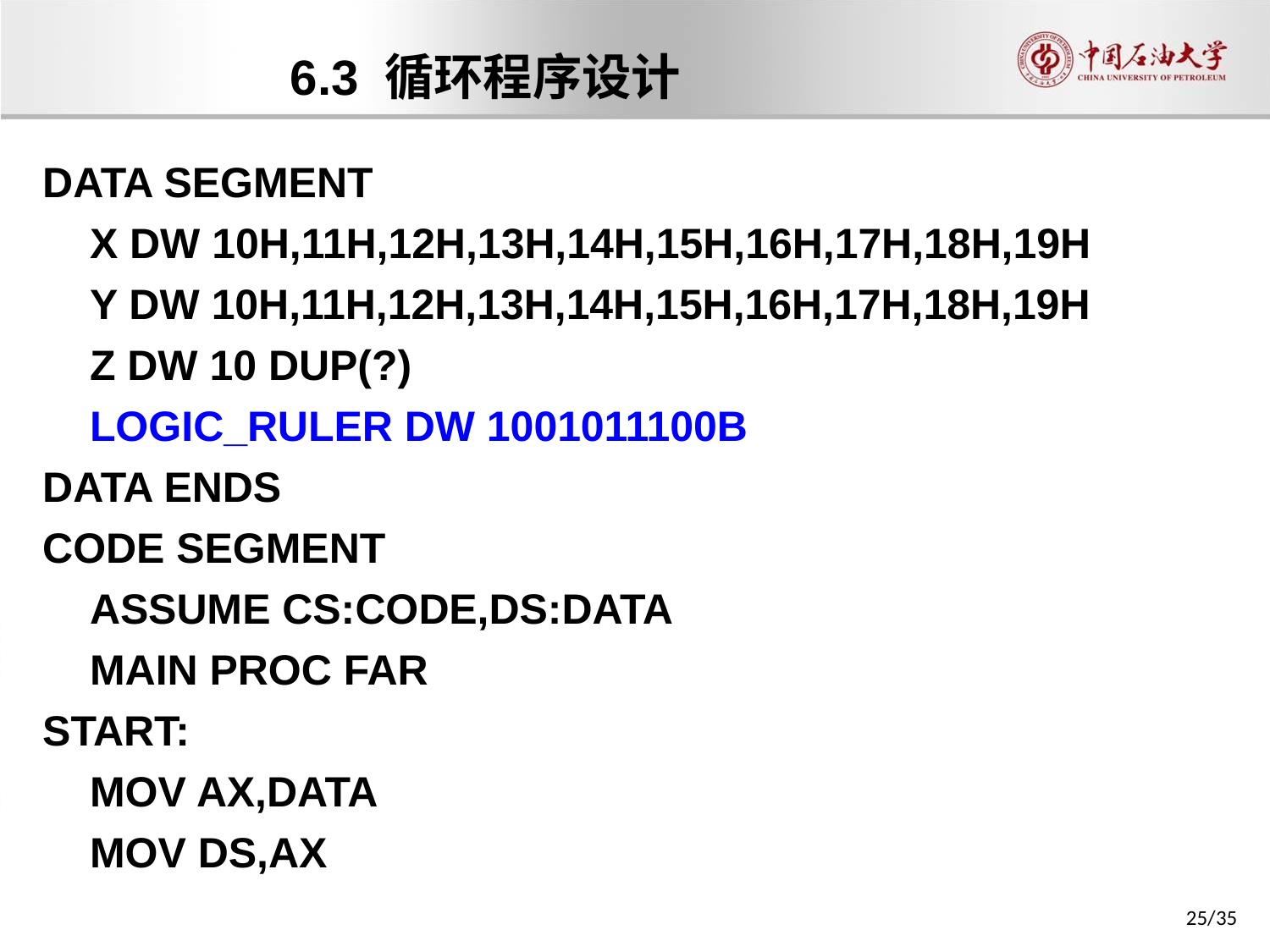

6.3 循环程序设计
DATA SEGMENT
    X DW 10H,11H,12H,13H,14H,15H,16H,17H,18H,19H
    Y DW 10H,11H,12H,13H,14H,15H,16H,17H,18H,19H
    Z DW 10 DUP(?)
    LOGIC_RULER DW 1001011100B
DATA ENDS
CODE SEGMENT
    ASSUME CS:CODE,DS:DATA
    MAIN PROC FAR
START:
    MOV AX,DATA
    MOV DS,AX
25/35